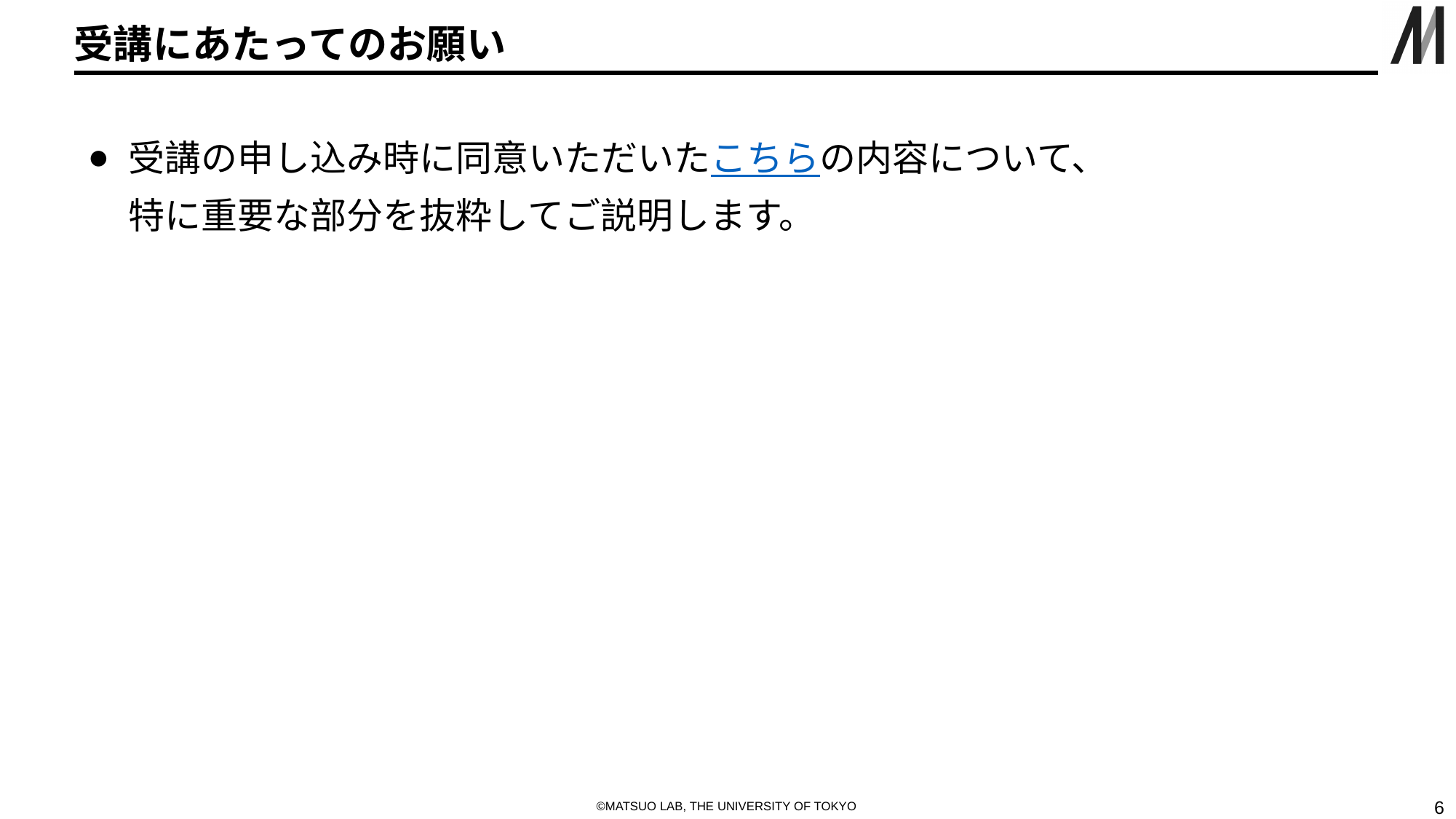

# 受講にあたってのお願い
受講の申し込み時に同意いただいたこちらの内容について、
特に重要な部分を抜粋してご説明します。
6